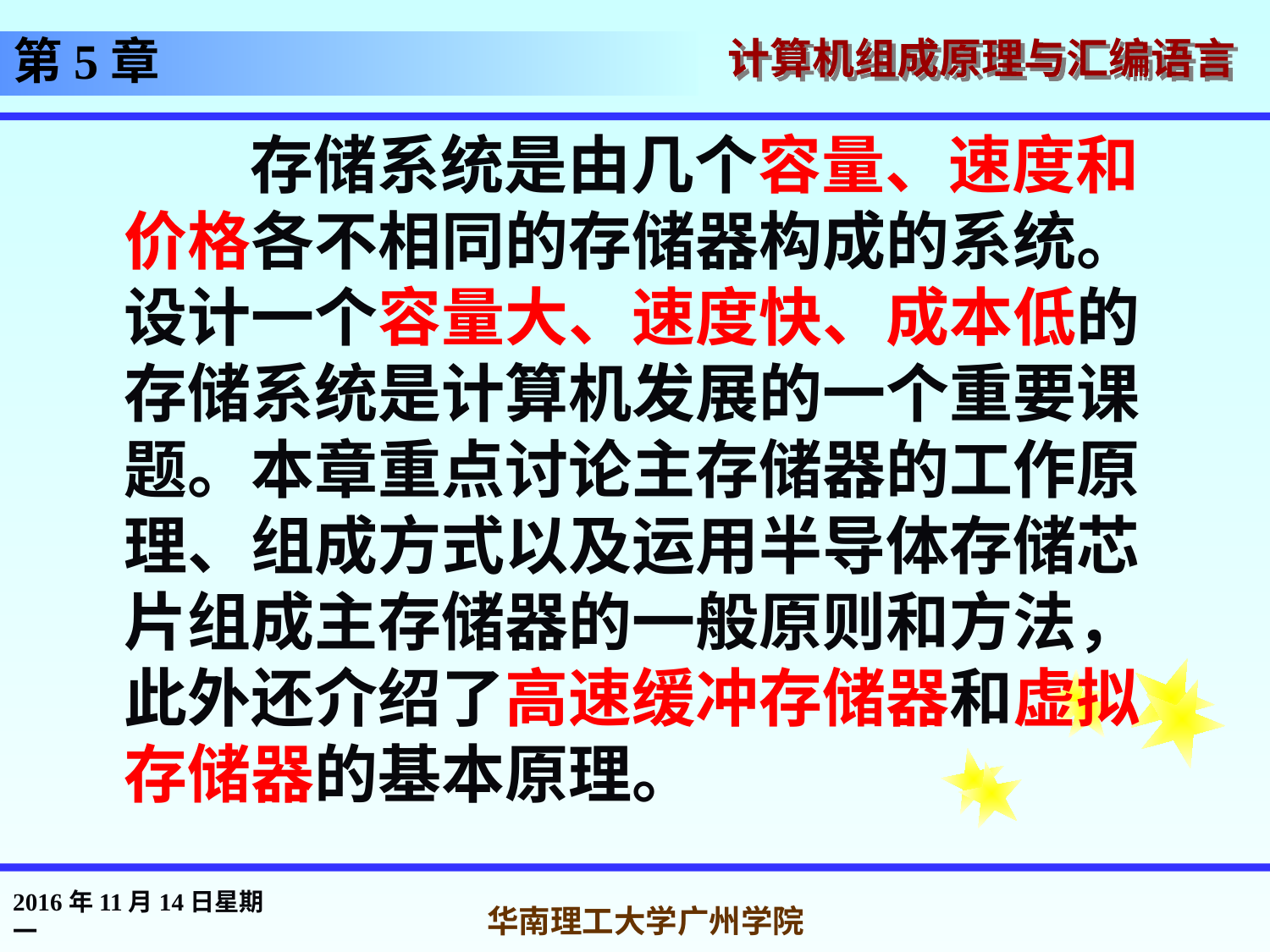

# 第5章
           存储系统是由几个容量、速度和价格各不相同的存储器构成的系统。设计一个容量大、速度快、成本低的存储系统是计算机发展的一个重要课题。本章重点讨论主存储器的工作原理、组成方式以及运用半导体存储芯片组成主存储器的一般原则和方法，此外还介绍了高速缓冲存储器和虚拟存储器的基本原理。
2016年11月14日星期一
华南理工大学广州学院